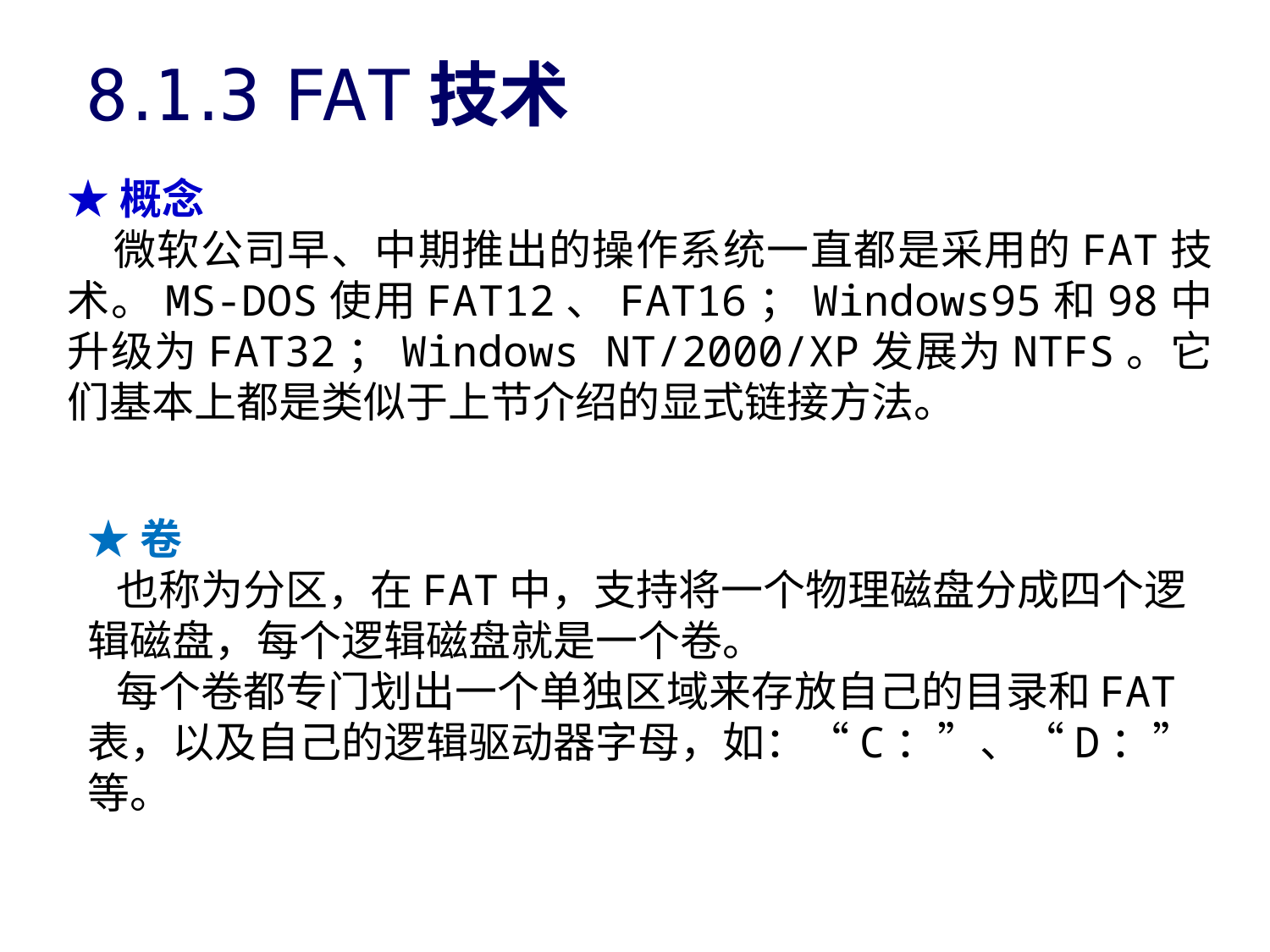

8.1.3 FAT技术
★概念
    微软公司早、中期推出的操作系统一直都是采用的FAT技术。MS-DOS使用FAT12、FAT16；Windows95和98中升级为FAT32；Windows NT/2000/XP发展为NTFS。它们基本上都是类似于上节介绍的显式链接方法。
★卷
  也称为分区，在FAT中，支持将一个物理磁盘分成四个逻辑磁盘，每个逻辑磁盘就是一个卷。
  每个卷都专门划出一个单独区域来存放自己的目录和FAT表，以及自己的逻辑驱动器字母，如：“C：”、“D：”等。